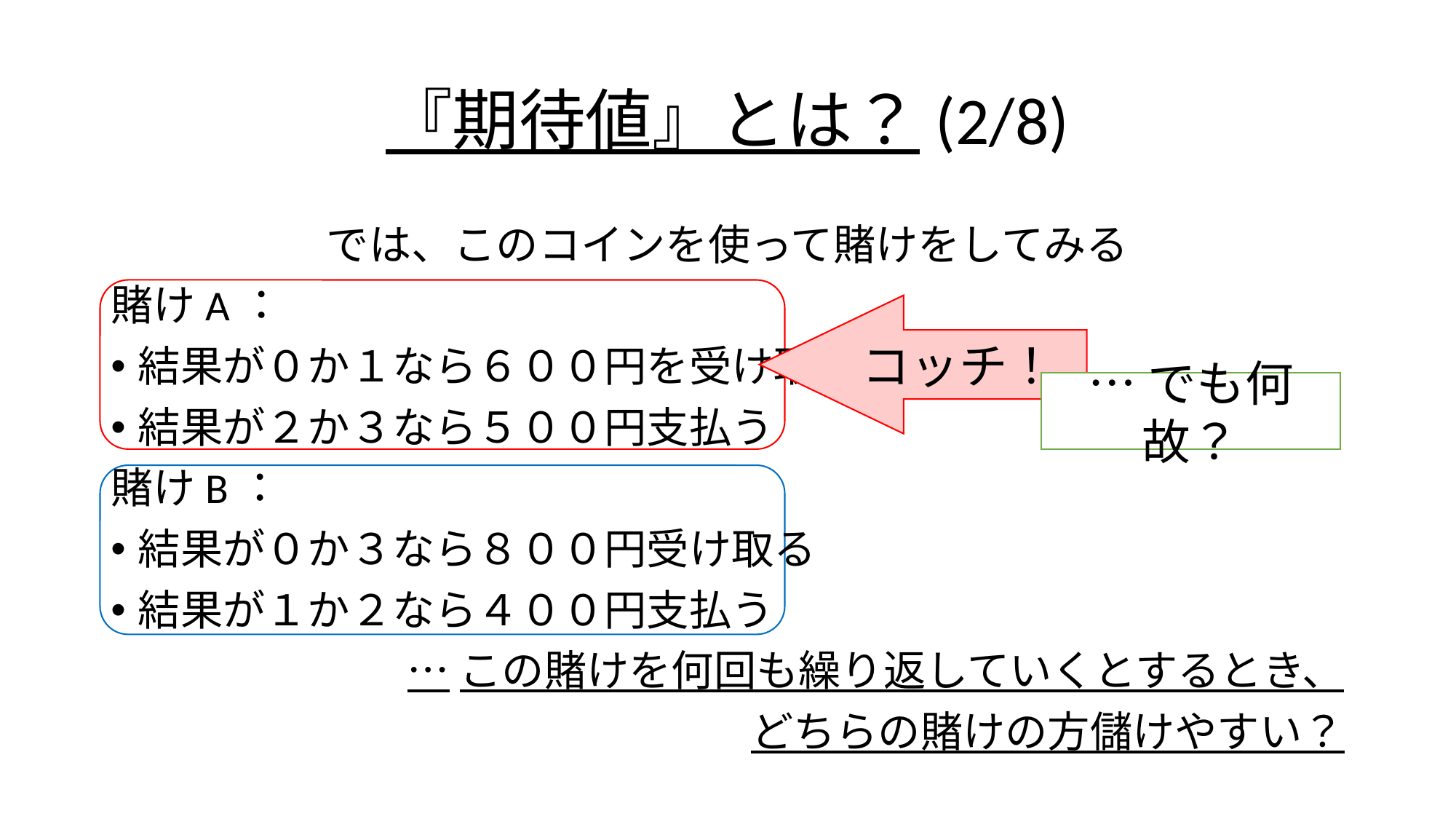

# 『期待値』とは？(2/8)
では、このコインを使って賭けをしてみる
賭けA：
結果が０か１なら６００円を受け取る
結果が２か３なら５００円支払う
賭けB：
結果が０か３なら８００円受け取る
結果が１か２なら４００円支払う
…この賭けを何回も繰り返していくとするとき、
どちらの賭けの方儲けやすい？

コッチ！
…でも何故？